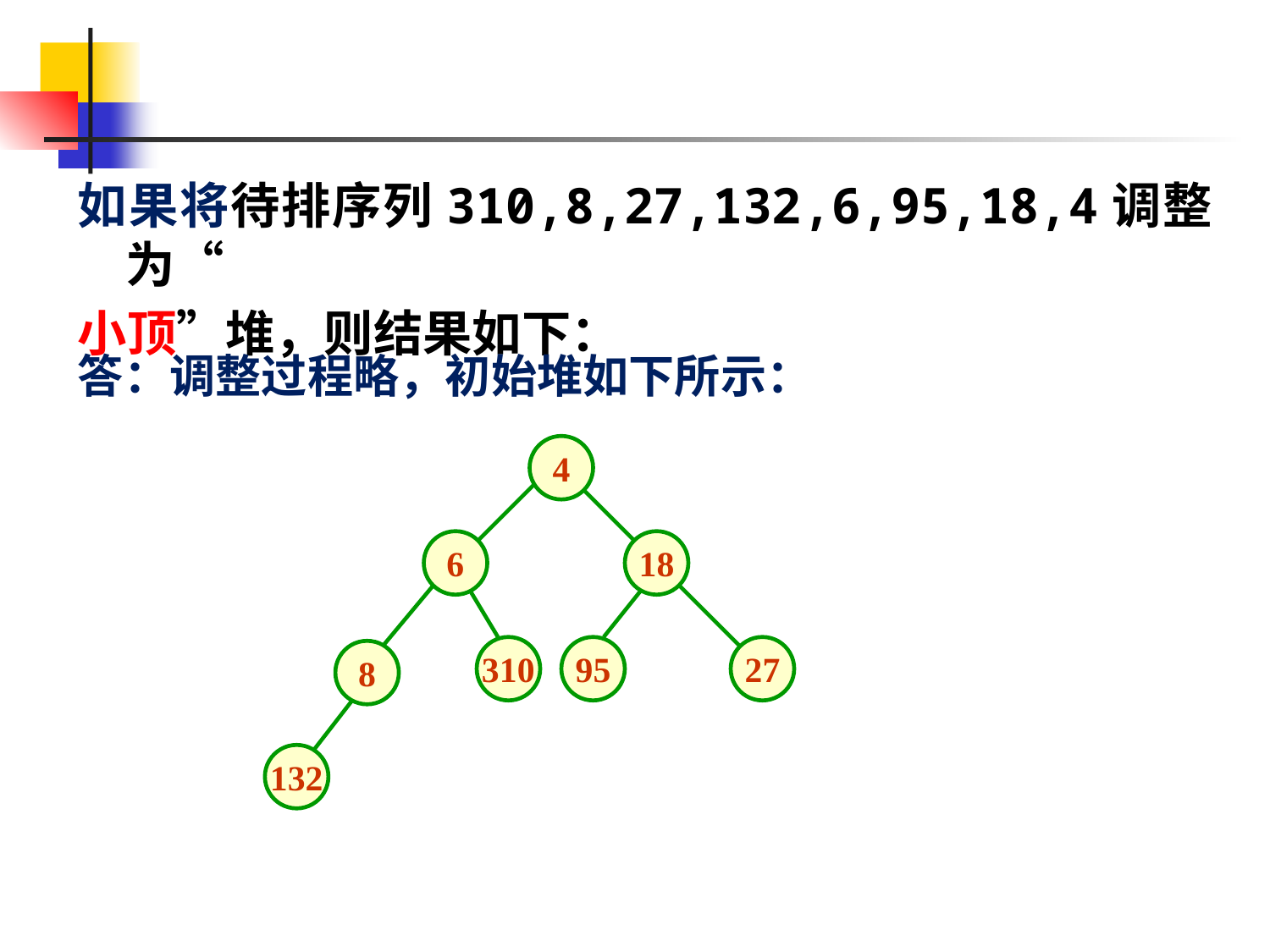

如果将待排序列310,8,27,132,6,95,18,4调整为“
小顶”堆，则结果如下：
答：调整过程略，初始堆如下所示：

4

6
18

310
95
27
8

132